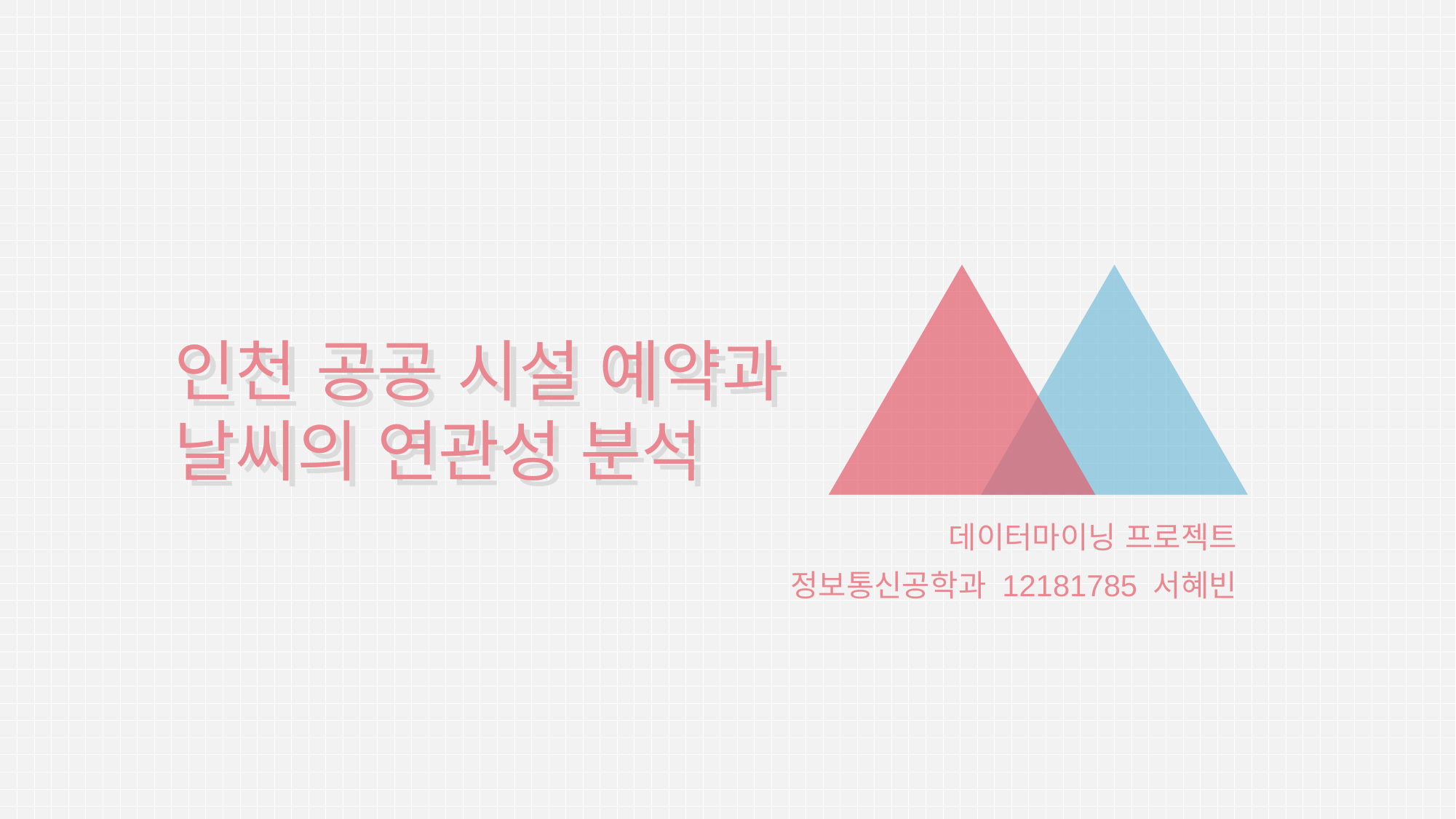

인천 공공 시설 예약과
날씨의 연관성 분석
인천 공공 시설 예약과
날씨의 연관성 분석
데이터마이닝 프로젝트
정보통신공학과 12181785 서혜빈